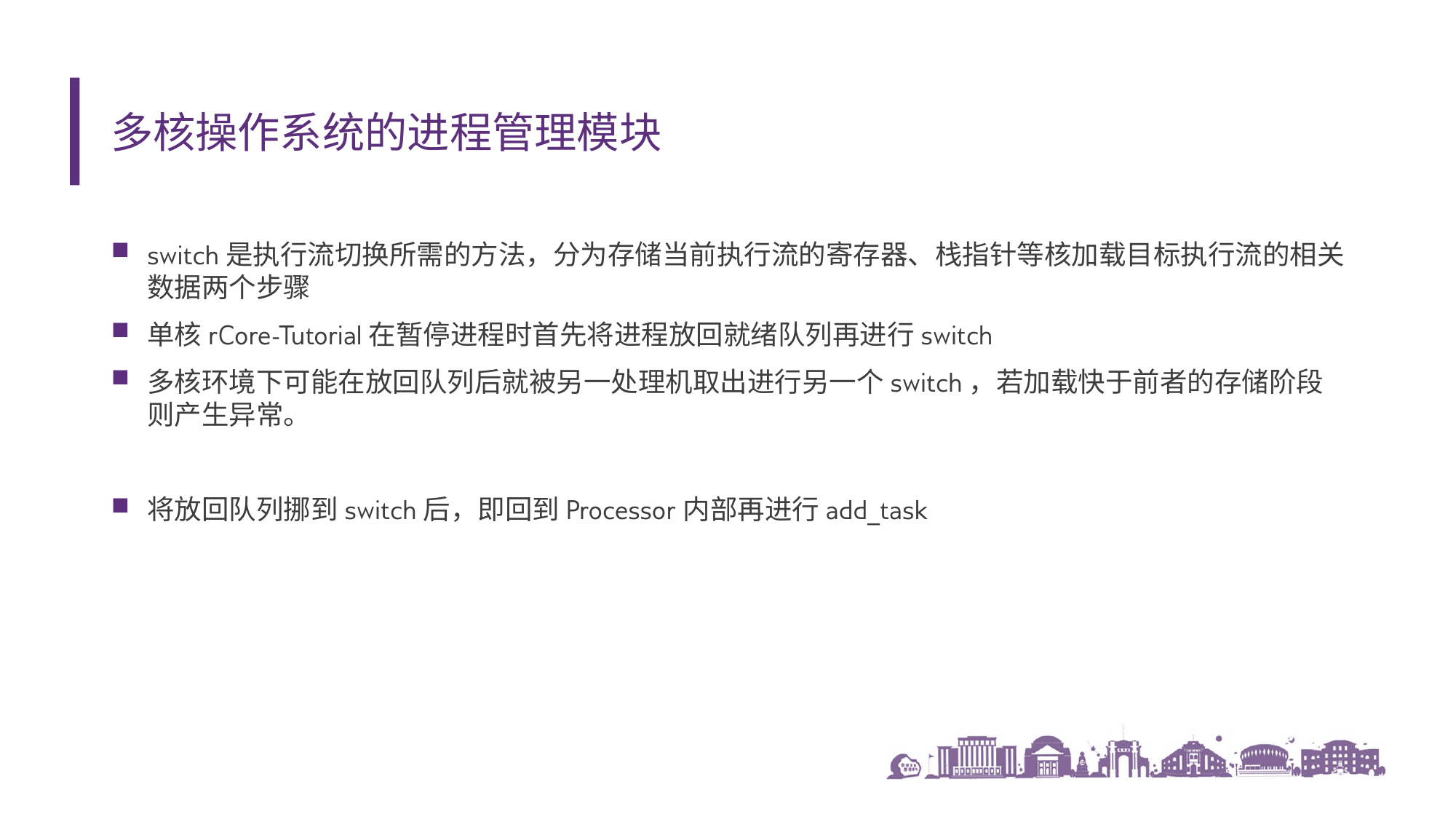

# 多核操作系统的进程管理模块
switch是执行流切换所需的方法，分为存储当前执行流的寄存器、栈指针等核加载目标执行流的相关数据两个步骤
单核rCore-Tutorial在暂停进程时首先将进程放回就绪队列再进行switch
多核环境下可能在放回队列后就被另一处理机取出进行另一个switch，若加载快于前者的存储阶段则产生异常。

将放回队列挪到switch后，即回到Processor内部再进行add_task